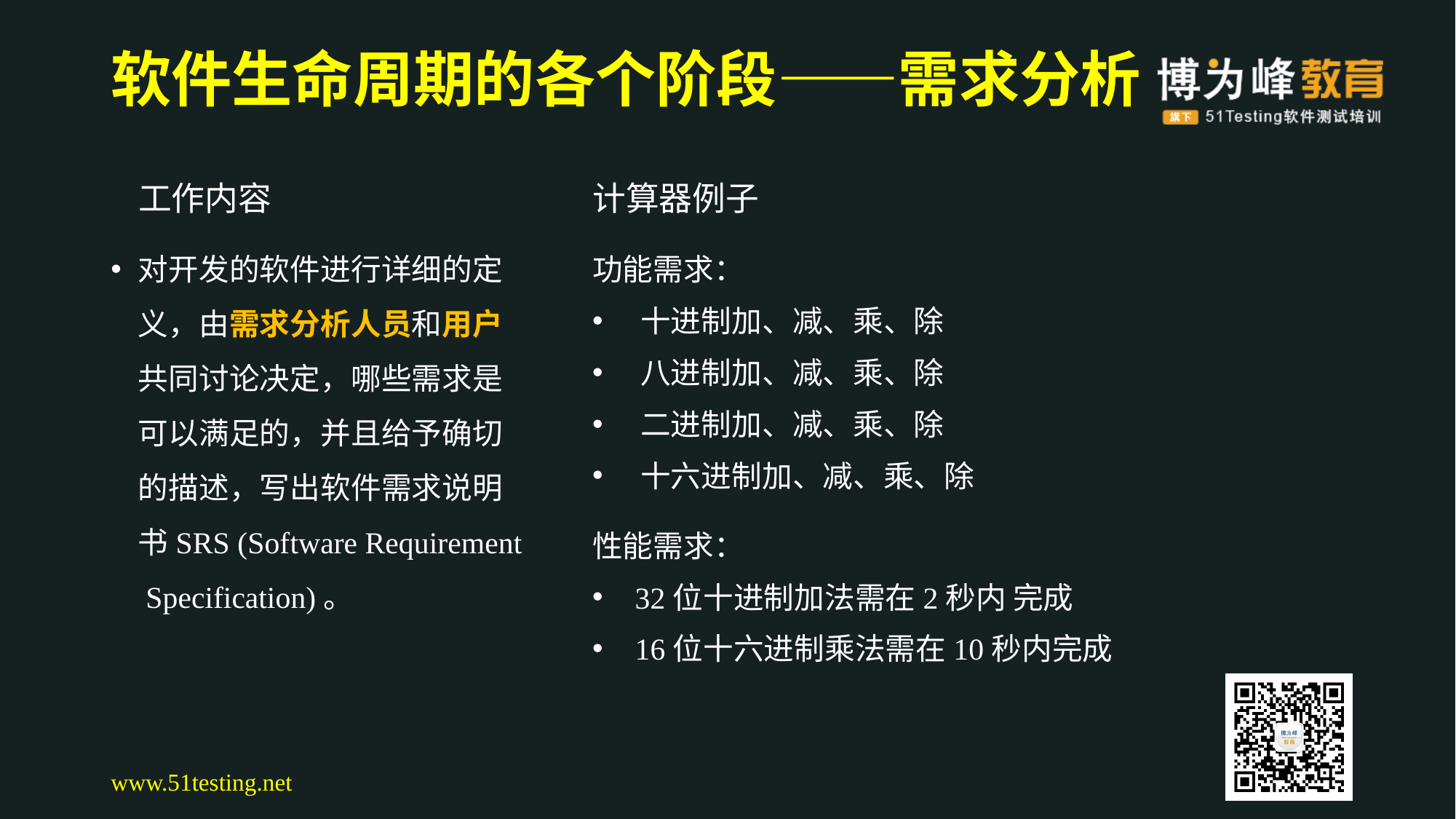

# 软件生命周期的各个阶段——需求分析
   工作内容
对开发的软件进行详细的定义，由需求分析人员和用户共同讨论决定，哪些需求是可以满足的，并且给予确切的描述，写出软件需求说明书SRS (Software Requirement  Specification)。

计算器例子
功能需求：
  十进制加、减、乘、除
  八进制加、减、乘、除
  二进制加、减、乘、除
  十六进制加、减、乘、除
性能需求：
  32位十进制加法需在2秒内 完成
  16位十六进制乘法需在10秒内完成
www.51testing.net